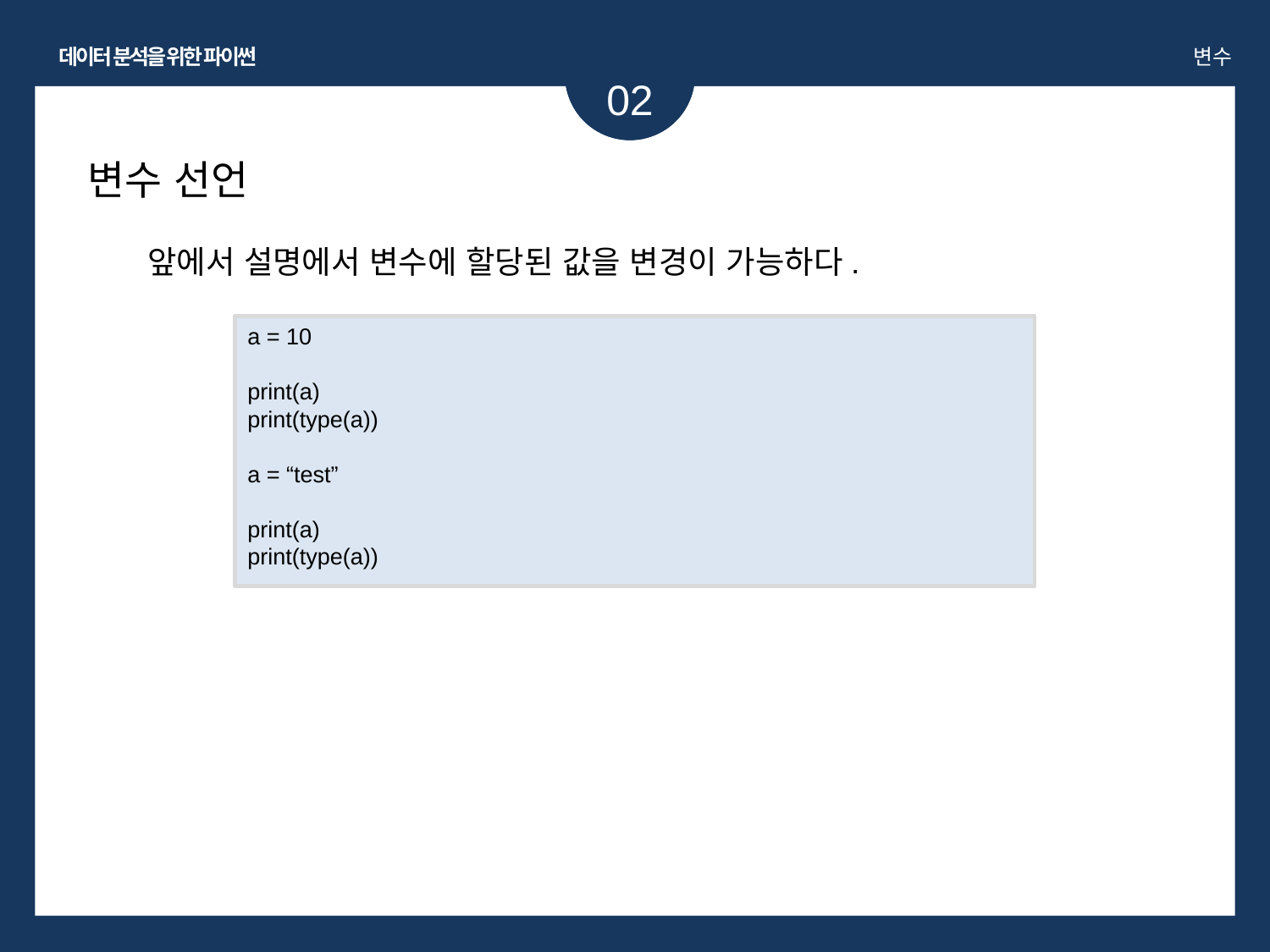

데이터 분석을 위한 파이썬
변수
02
변수 선언
앞에서 설명에서 변수에 할당된 값을 변경이 가능하다.
a = 10

print(a)
print(type(a))

a = “test”

print(a)
print(type(a))